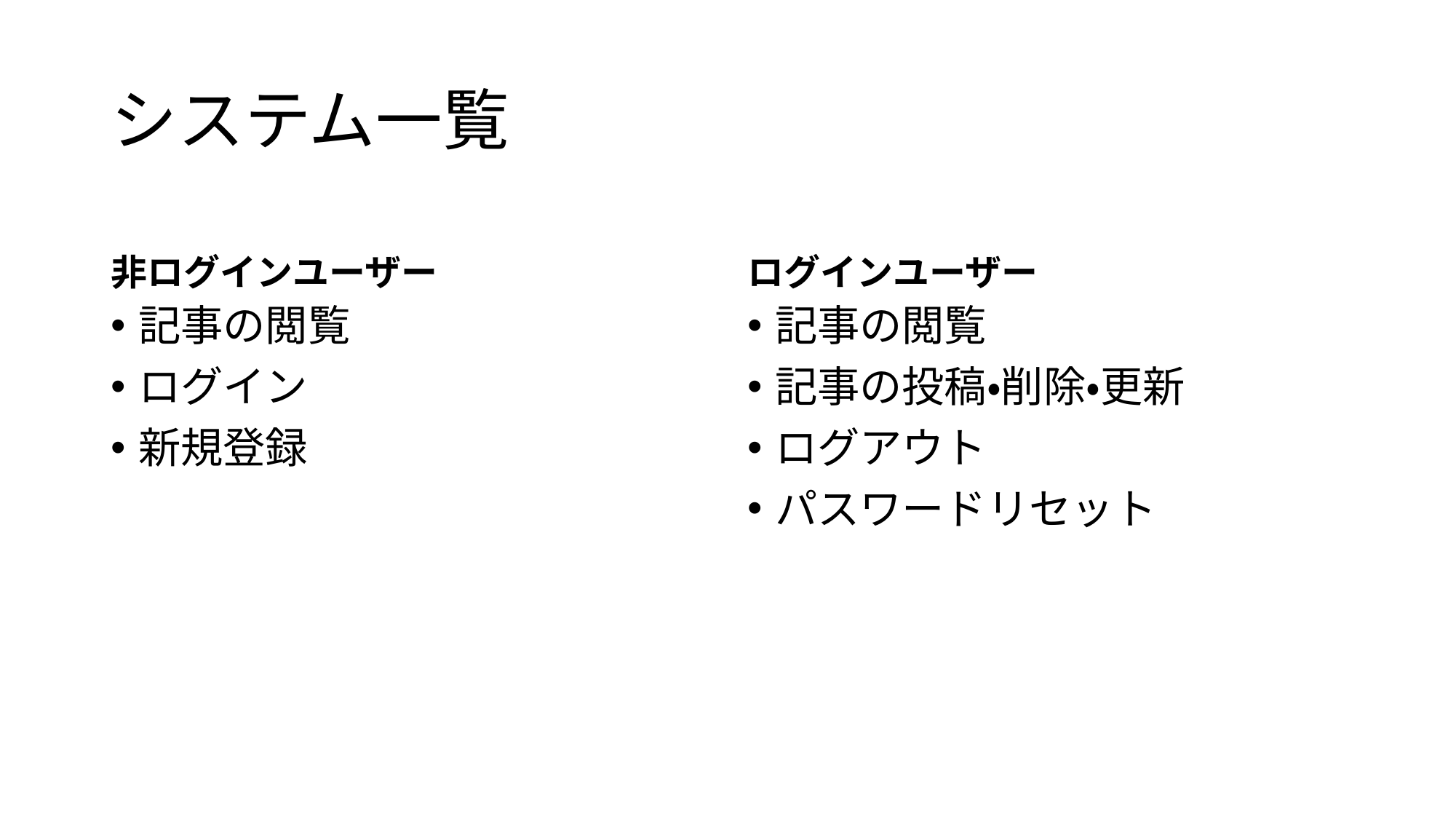

# システム一覧
非ログインユーザー
ログインユーザー
記事の閲覧
ログイン
新規登録
記事の閲覧
記事の投稿・削除・更新
ログアウト
パスワードリセット